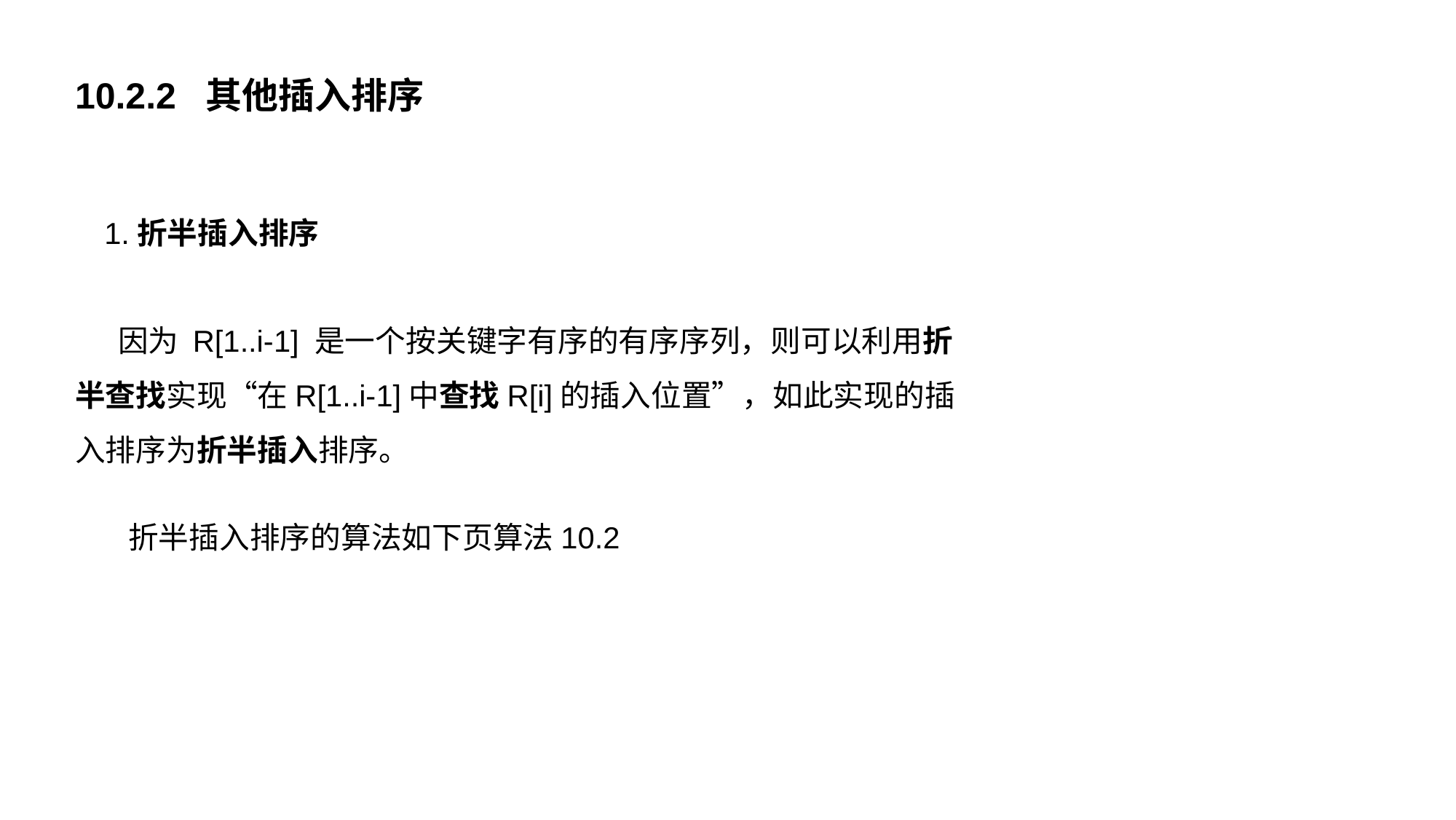

10.2.2  其他插入排序
1.折半插入排序
因为 R[1..i-1] 是一个按关键字有序的有序序列，则可以利用折半查找实现“在R[1..i-1]中查找R[i]的插入位置”，如此实现的插入排序为折半插入排序。
折半插入排序的算法如下页算法10.2